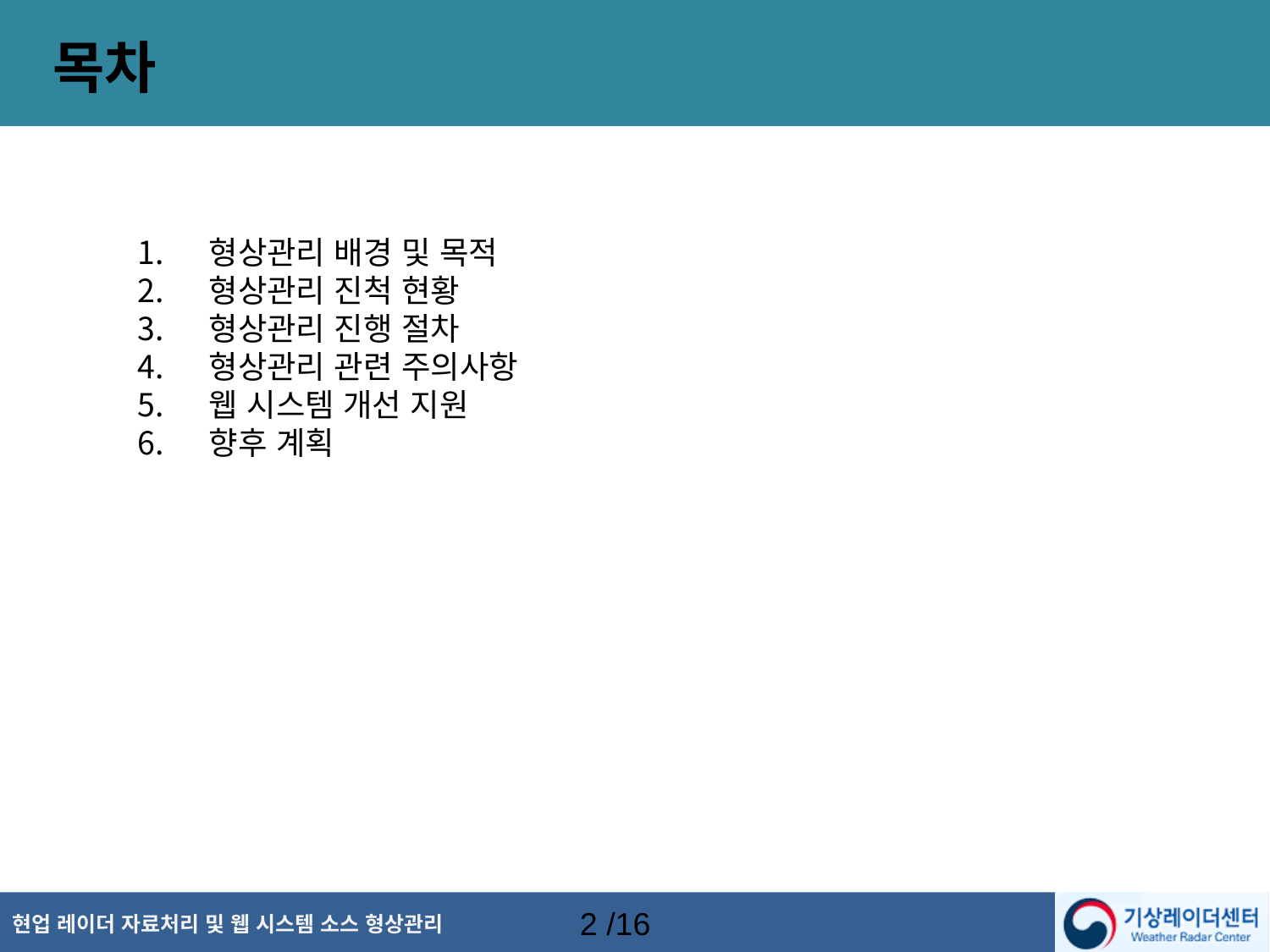

목차
형상관리 배경 및 목적
형상관리 진척 현황
형상관리 진행 절차
형상관리 관련 주의사항
웹 시스템 개선 지원
향후 계획
2